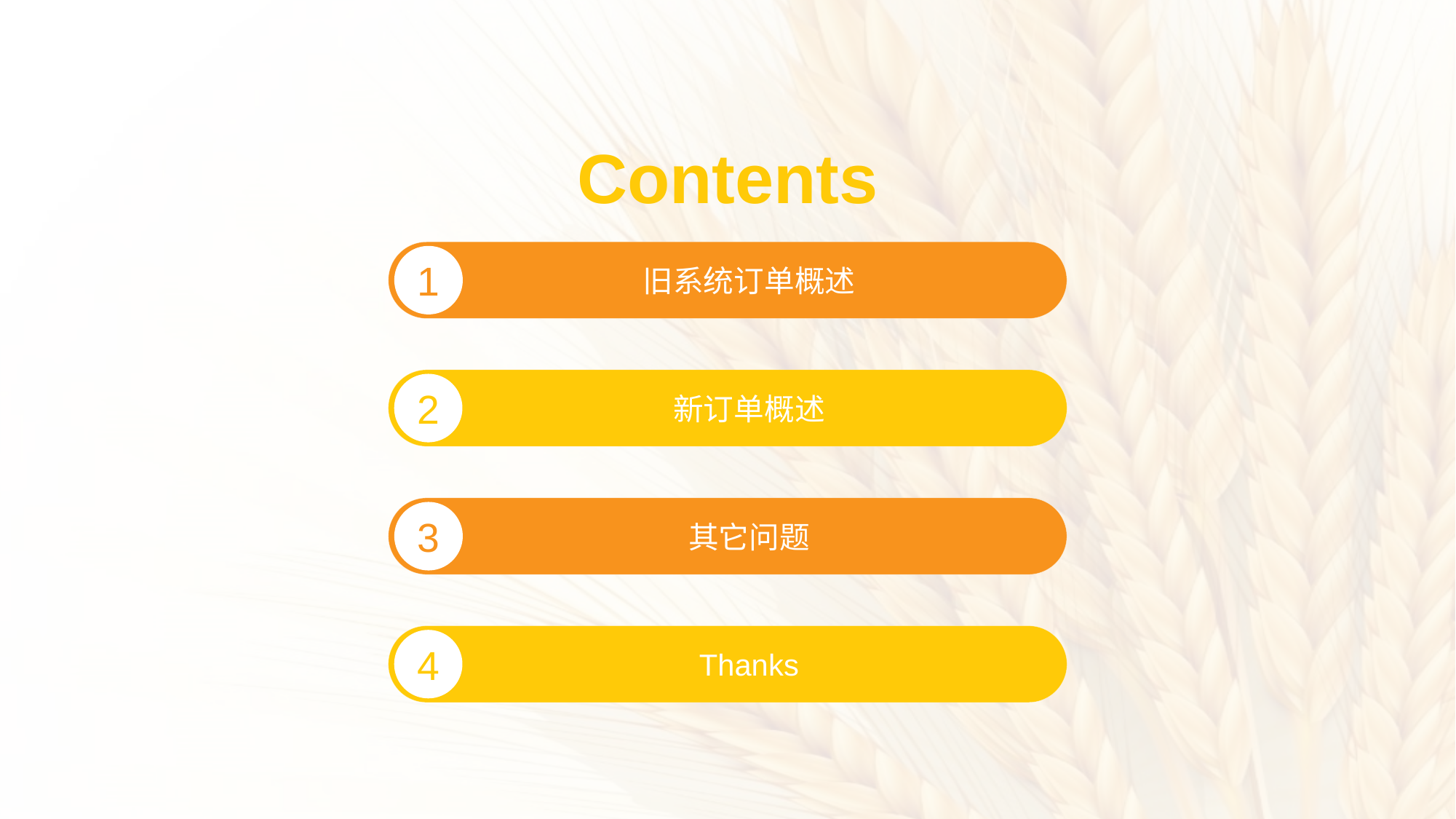

Contents
旧系统订单概述
1
新订单概述
2
其它问题
3
Thanks
4